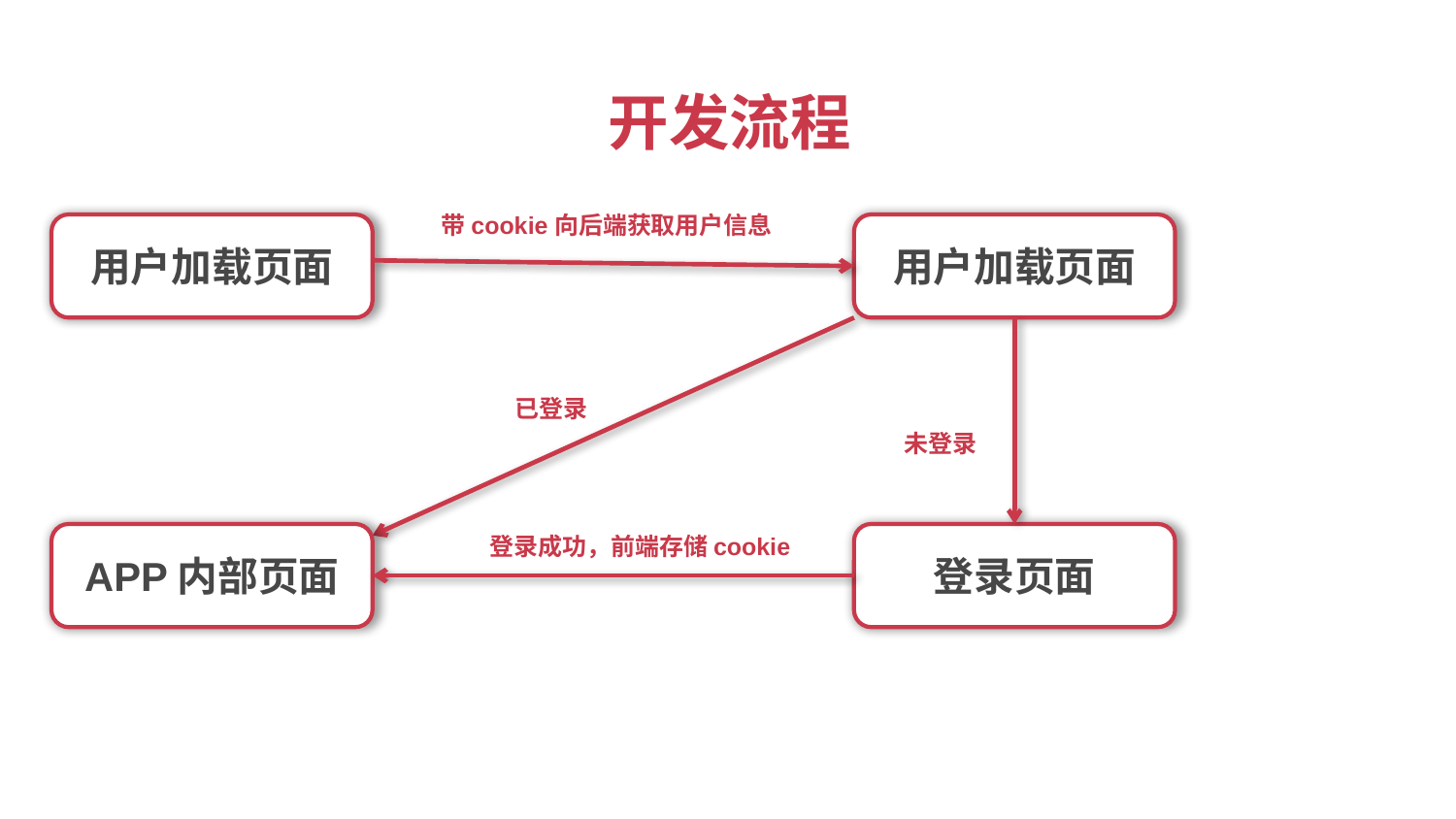

开发流程
带cookie向后端获取用户信息
用户加载页面
用户加载页面
已登录
未登录
APP内部页面
登录成功，前端存储cookie
登录页面